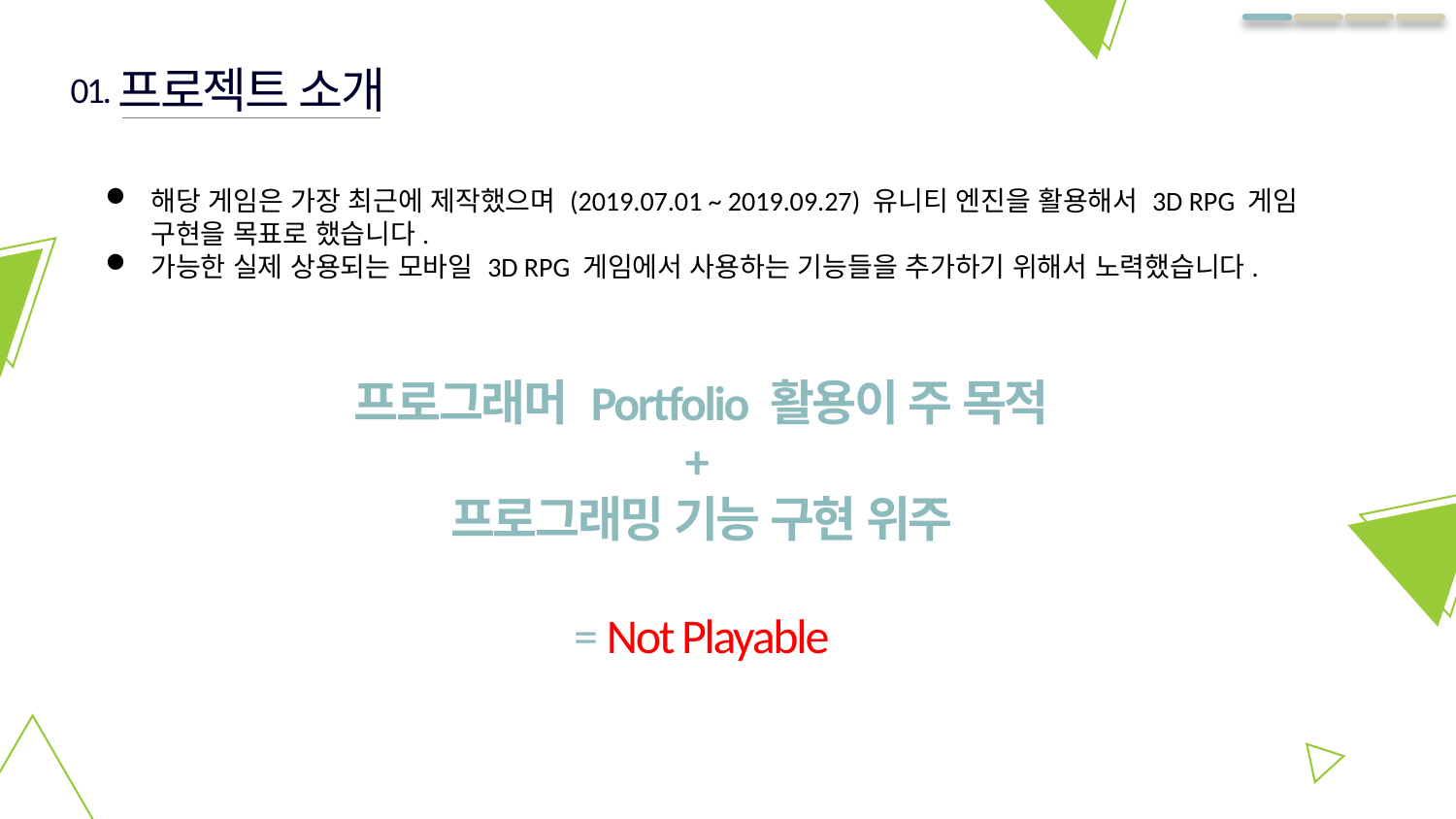

프로젝트 소개
01.
해당 게임은 가장 최근에 제작했으며 (2019.07.01 ~ 2019.09.27) 유니티 엔진을 활용해서 3D RPG 게임 구현을 목표로 했습니다.
가능한 실제 상용되는 모바일 3D RPG 게임에서 사용하는 기능들을 추가하기 위해서 노력했습니다.
프로그래머 Portfolio 활용이 주 목적
+
프로그래밍 기능 구현 위주

= Not Playable